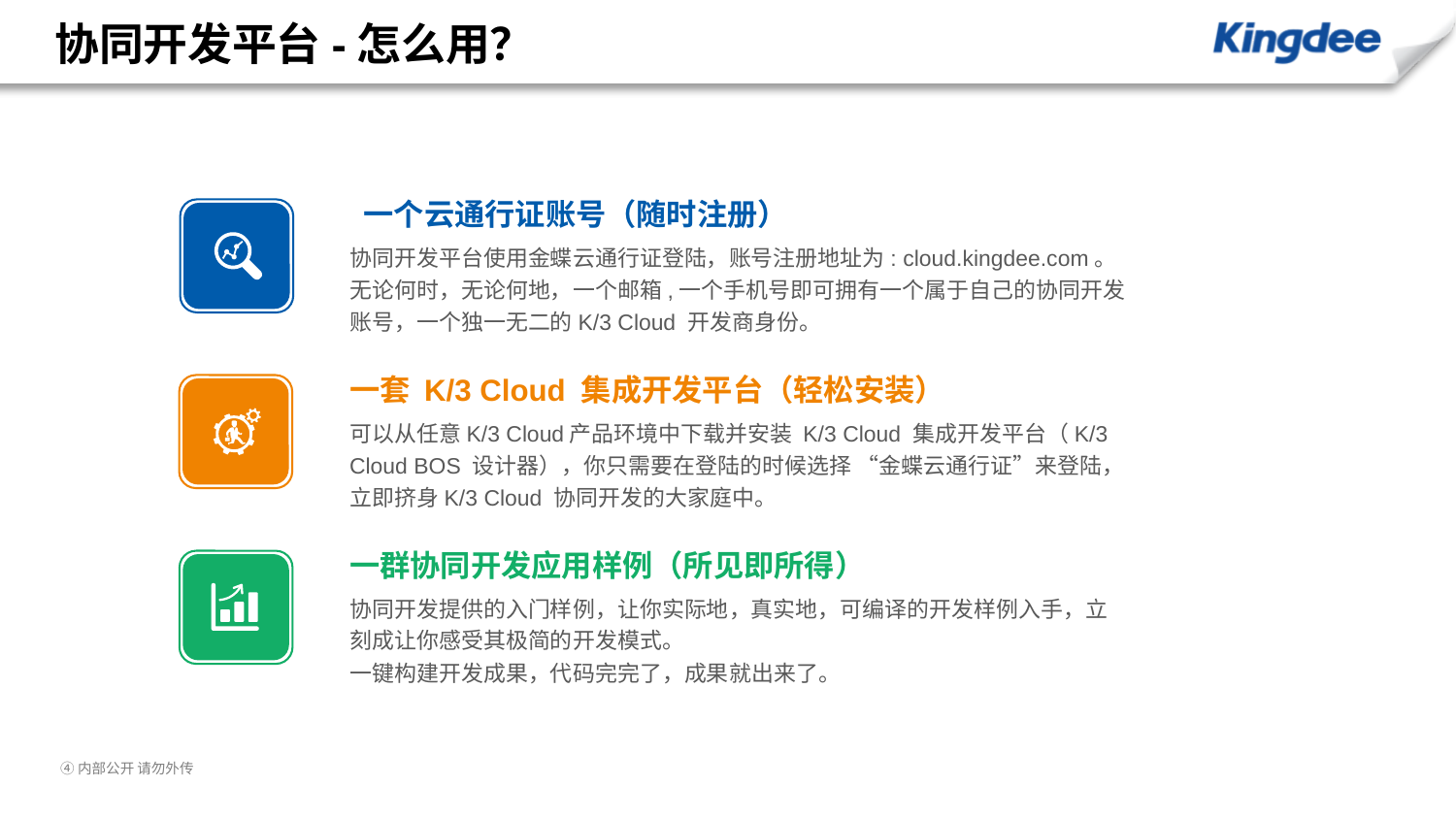

# 协同开发平台-怎么用？
 一个云通行证账号（随时注册）

协同开发平台使用金蝶云通行证登陆，账号注册地址为: cloud.kingdee.com。无论何时，无论何地，一个邮箱,一个手机号即可拥有一个属于自己的协同开发账号，一个独一无二的K/3 Cloud 开发商身份。
一套 K/3 Cloud 集成开发平台（轻松安装）

可以从任意K/3 Cloud产品环境中下载并安装 K/3 Cloud 集成开发平台（K/3 Cloud BOS 设计器），你只需要在登陆的时候选择 “金蝶云通行证”来登陆，立即挤身K/3 Cloud 协同开发的大家庭中。
一群协同开发应用样例（所见即所得）

协同开发提供的入门样例，让你实际地，真实地，可编译的开发样例入手，立刻成让你感受其极简的开发模式。
一键构建开发成果，代码完完了，成果就出来了。